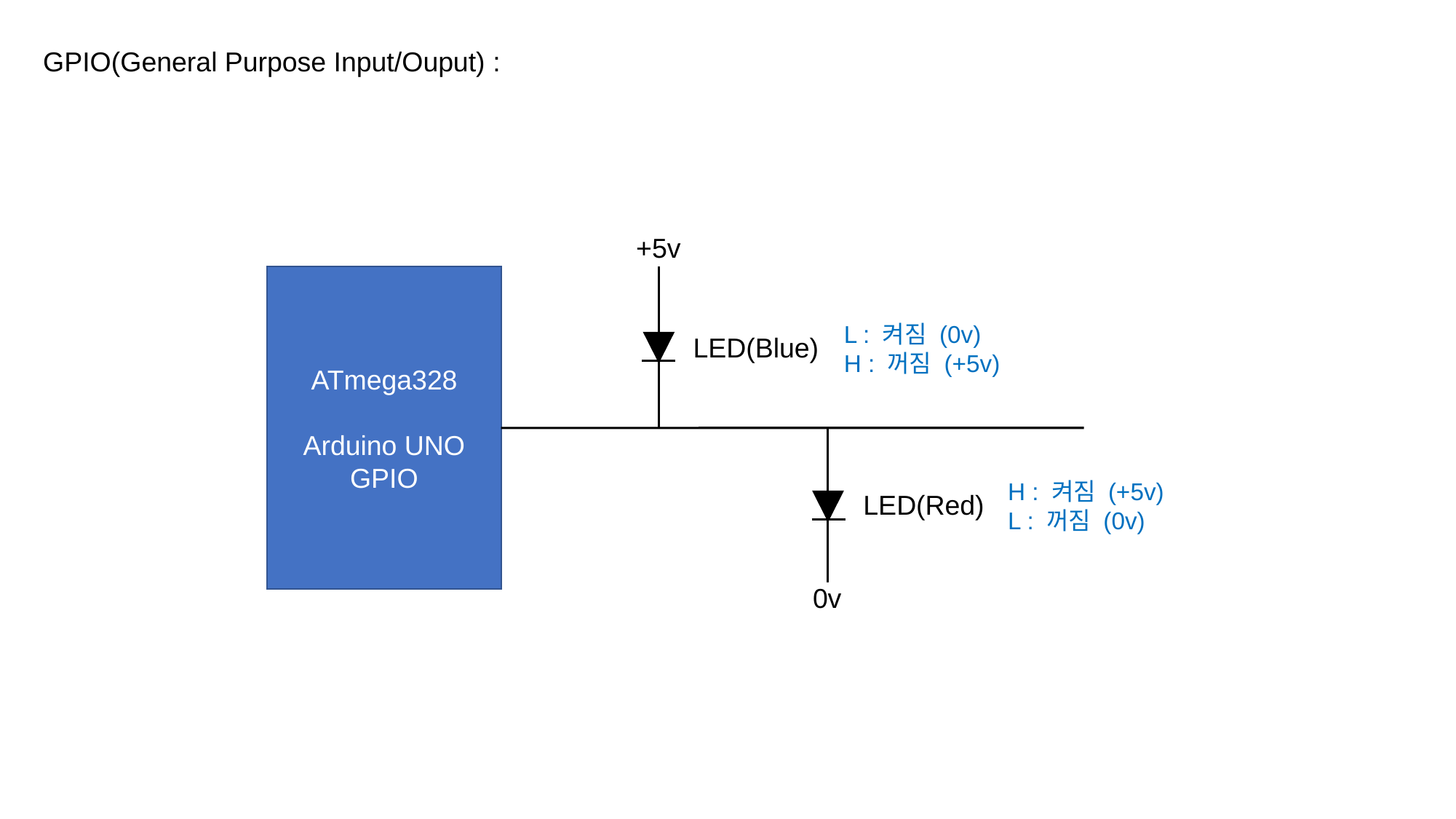

GPIO(General Purpose Input/Ouput) :
+5v
ATmega328

Arduino UNO
GPIO
L : 켜짐 (0v)
H : 꺼짐 (+5v)
LED(Blue)

H : 켜짐 (+5v)
L : 꺼짐 (0v)
LED(Red)

0v